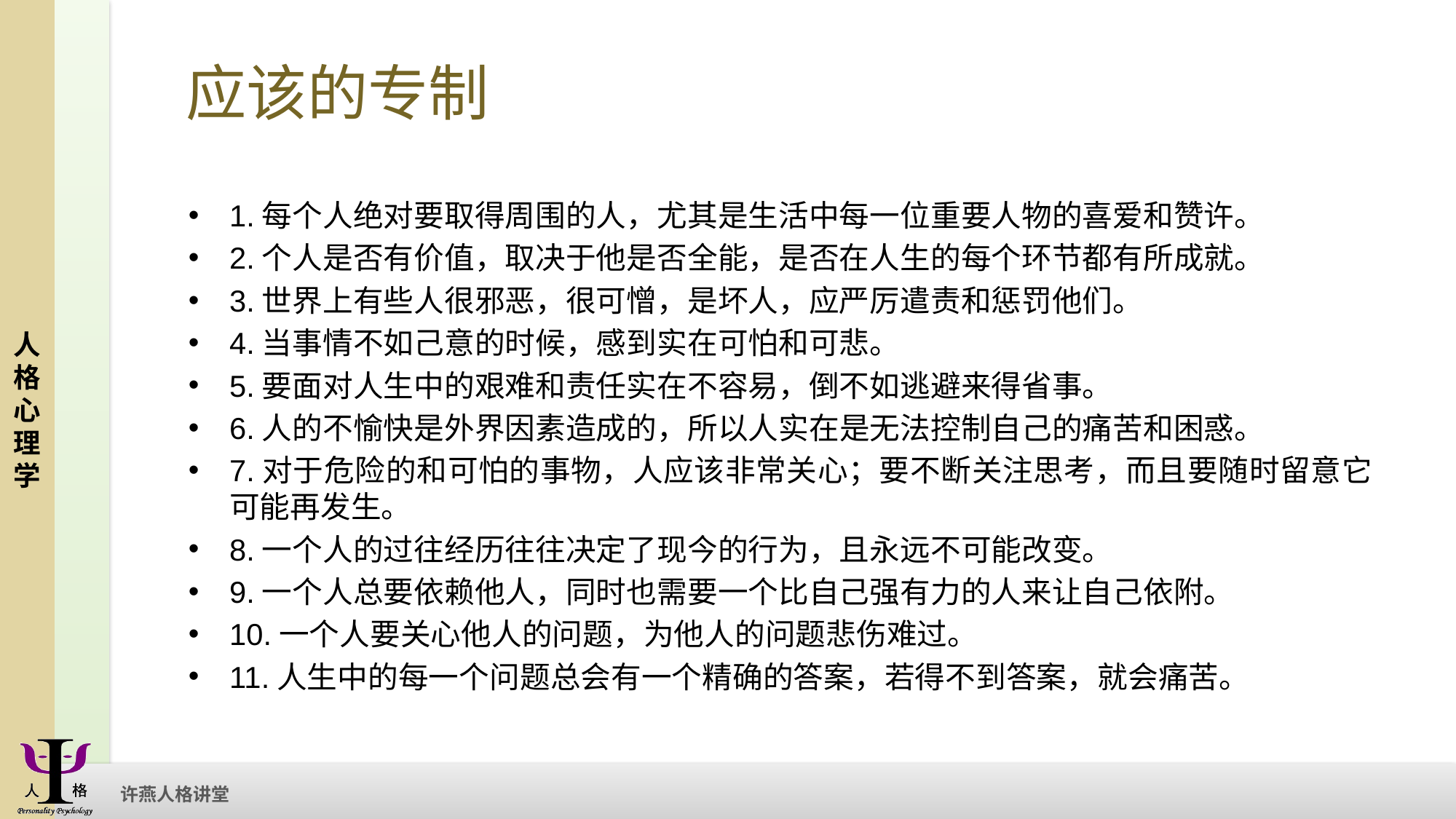

# 应该的专制
1.每个人绝对要取得周围的人，尤其是生活中每一位重要人物的喜爱和赞许。
2.个人是否有价值，取决于他是否全能，是否在人生的每个环节都有所成就。
3.世界上有些人很邪恶，很可憎，是坏人，应严厉遣责和惩罚他们。
4.当事情不如己意的时候，感到实在可怕和可悲。
5.要面对人生中的艰难和责任实在不容易，倒不如逃避来得省事。
6.人的不愉快是外界因素造成的，所以人实在是无法控制自己的痛苦和困惑。
7.对于危险的和可怕的事物，人应该非常关心；要不断关注思考，而且要随时留意它可能再发生。
8.一个人的过往经历往往决定了现今的行为，且永远不可能改变。
9.一个人总要依赖他人，同时也需要一个比自己强有力的人来让自己依附。
10.一个人要关心他人的问题，为他人的问题悲伤难过。
11.人生中的每一个问题总会有一个精确的答案，若得不到答案，就会痛苦。